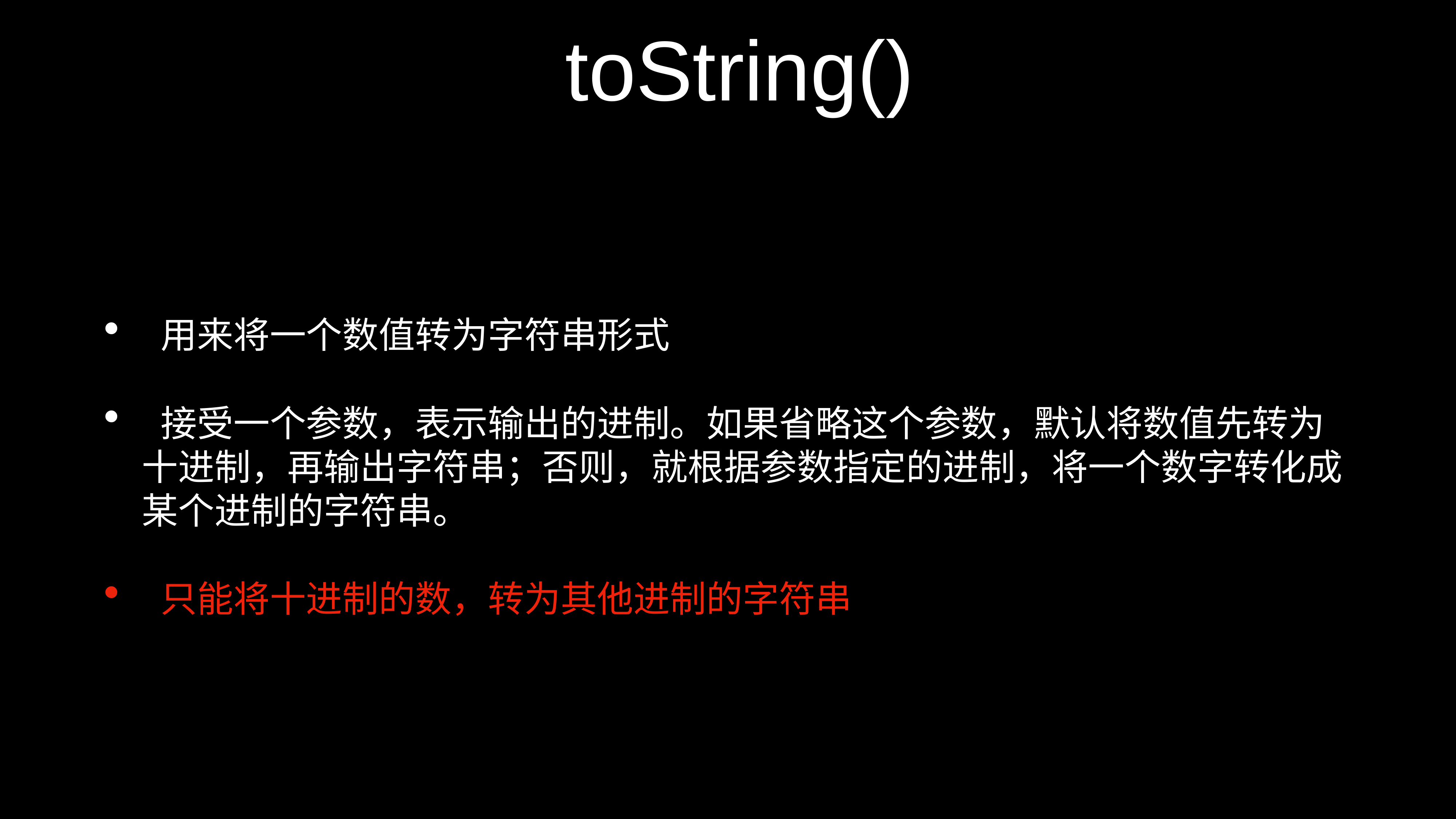

# toString()
 用来将一个数值转为字符串形式
 接受一个参数，表示输出的进制。如果省略这个参数，默认将数值先转为十进制，再输出字符串；否则，就根据参数指定的进制，将一个数字转化成某个进制的字符串。
 只能将十进制的数，转为其他进制的字符串